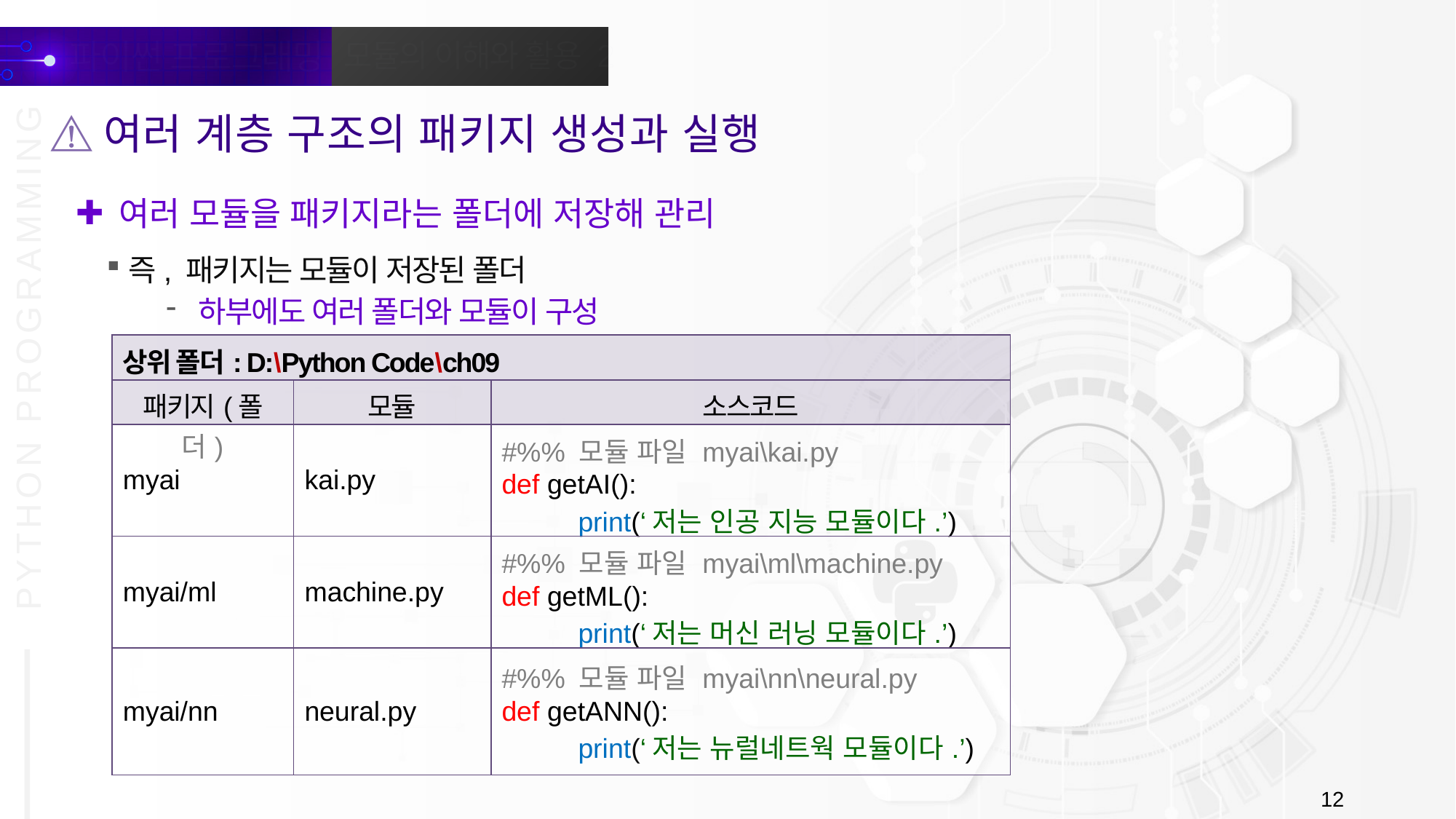

여러 계층 구조의 패키지 생성과 실행
여러 모듈을 패키지라는 폴더에 저장해 관리
즉, 패키지는 모듈이 저장된 폴더
하부에도 여러 폴더와 모듈이 구성
| 상위 폴더: D:\Python Code\ch09 |  |  |
| --- | --- | --- |
| 패키지(폴더) | 모듈 | 소스코드 |
| myai | kai.py | #%% 모듈 파일 myai\kai.py def getAI(): print(‘저는 인공 지능 모듈이다.’) |
| myai/ml | machine.py | #%% 모듈 파일 myai\ml\machine.py def getML(): print(‘저는 머신 러닝 모듈이다.’) |
| myai/nn | neural.py | #%% 모듈 파일 myai\nn\neural.py def getANN(): print(‘저는 뉴럴네트웍 모듈이다.’) |
12